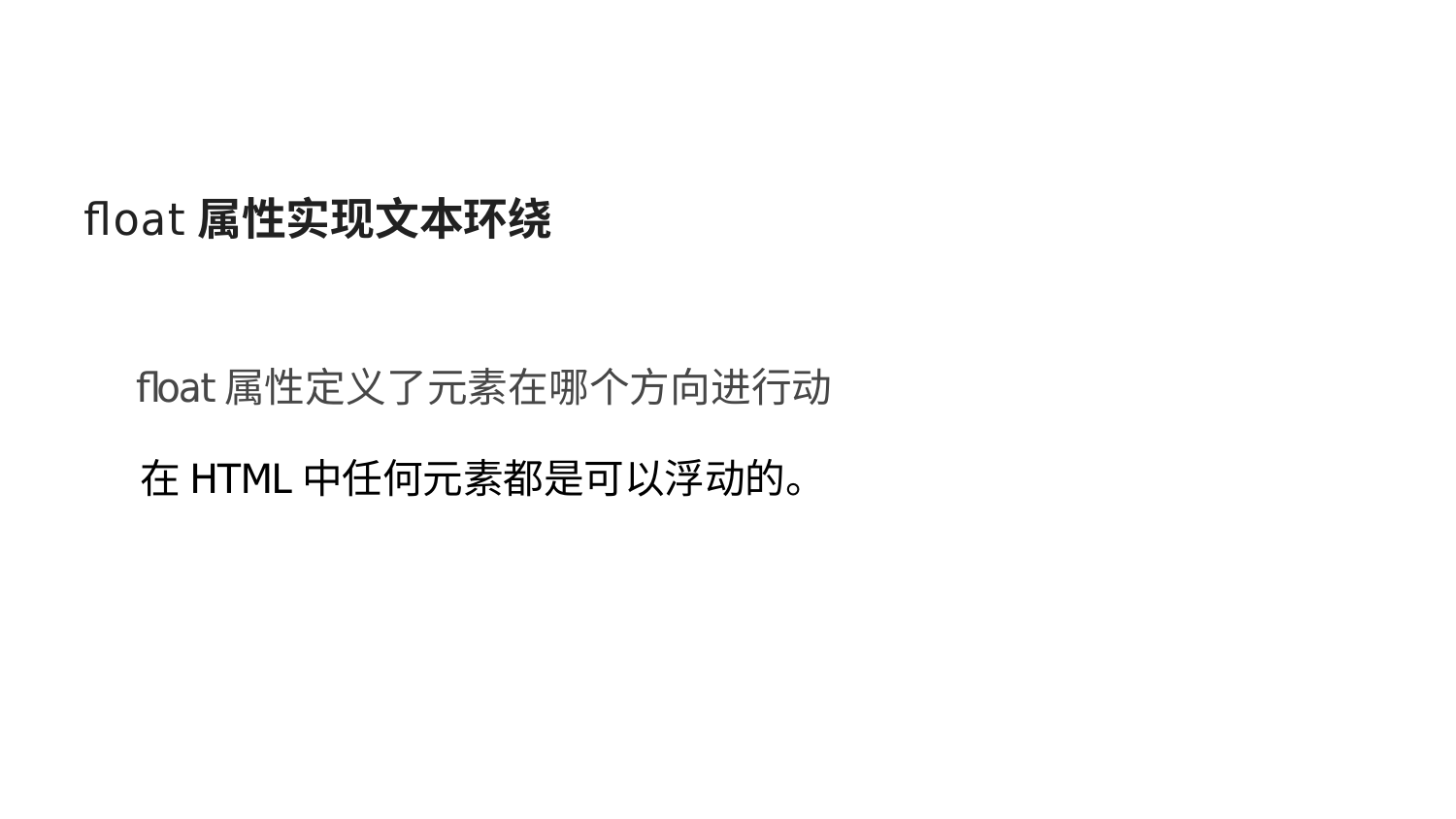

float属性实现文本环绕
float属性定义了元素在哪个方向进行动

	在HTML中任何元素都是可以浮动的。